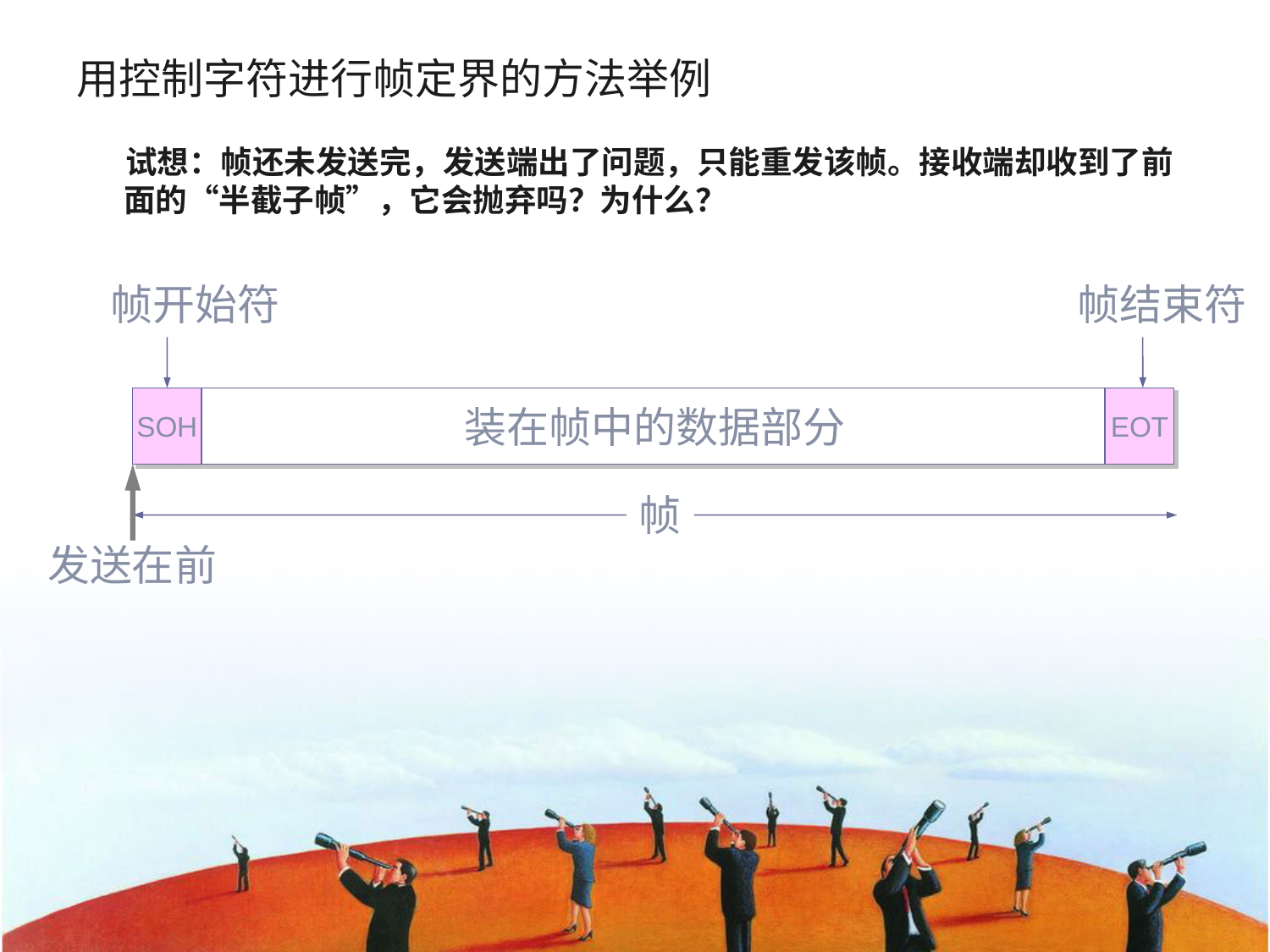

# 用控制字符进行帧定界的方法举例
试想：帧还未发送完，发送端出了问题，只能重发该帧。接收端却收到了前面的“半截子帧”，它会抛弃吗？为什么？
帧开始符
帧结束符

SOH
装在帧中的数据部分
EOT

帧

发送在前